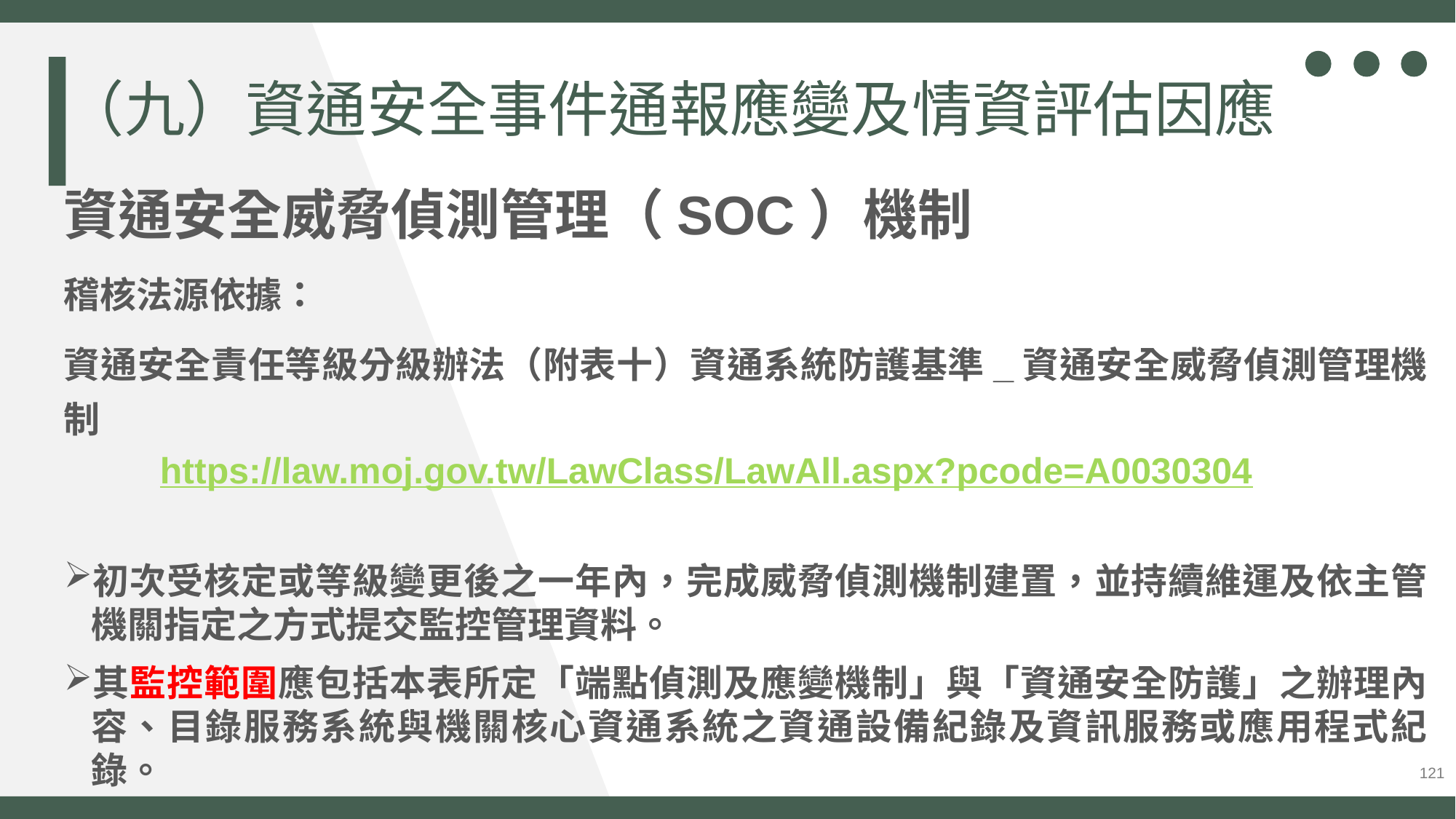

（九）資通安全事件通報應變及情資評估因應
資通安全威脅偵測管理（SOC）機制
稽核法源依據：
資通安全責任等級分級辦法（附表十）資通系統防護基準_資通安全威脅偵測管理機制
https://law.moj.gov.tw/LawClass/LawAll.aspx?pcode=A0030304

初次受核定或等級變更後之一年內，完成威脅偵測機制建置，並持續維運及依主管機關指定之方式提交監控管理資料。
其監控範圍應包括本表所定「端點偵測及應變機制」與「資通安全防護」之辦理內容、目錄服務系統與機關核心資通系統之資通設備紀錄及資訊服務或應用程式紀錄。
121